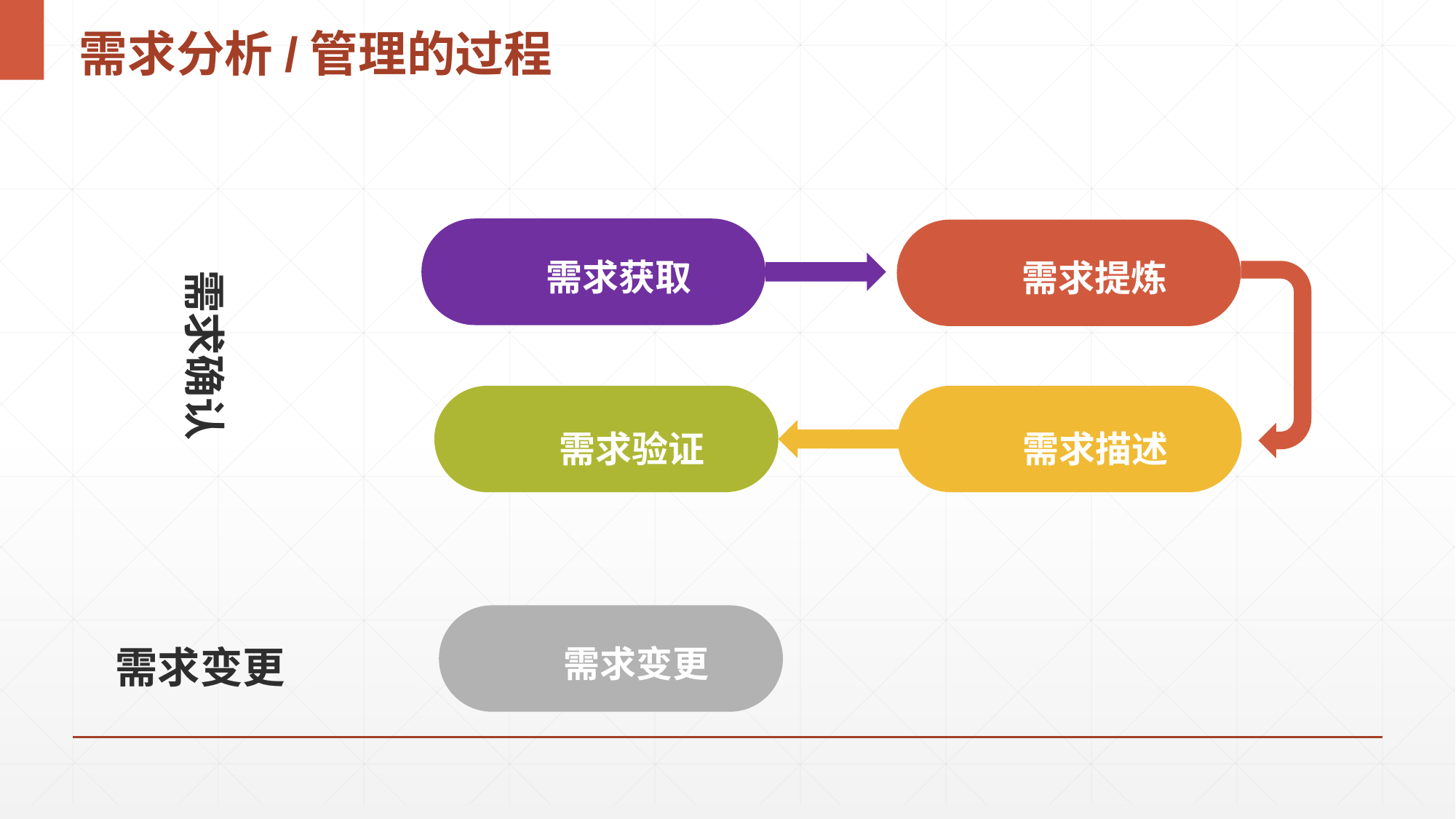

# 需求分析/管理的过程
需求确认
需求获取
需求提炼

需求验证
需求描述

需求变更
需求变更